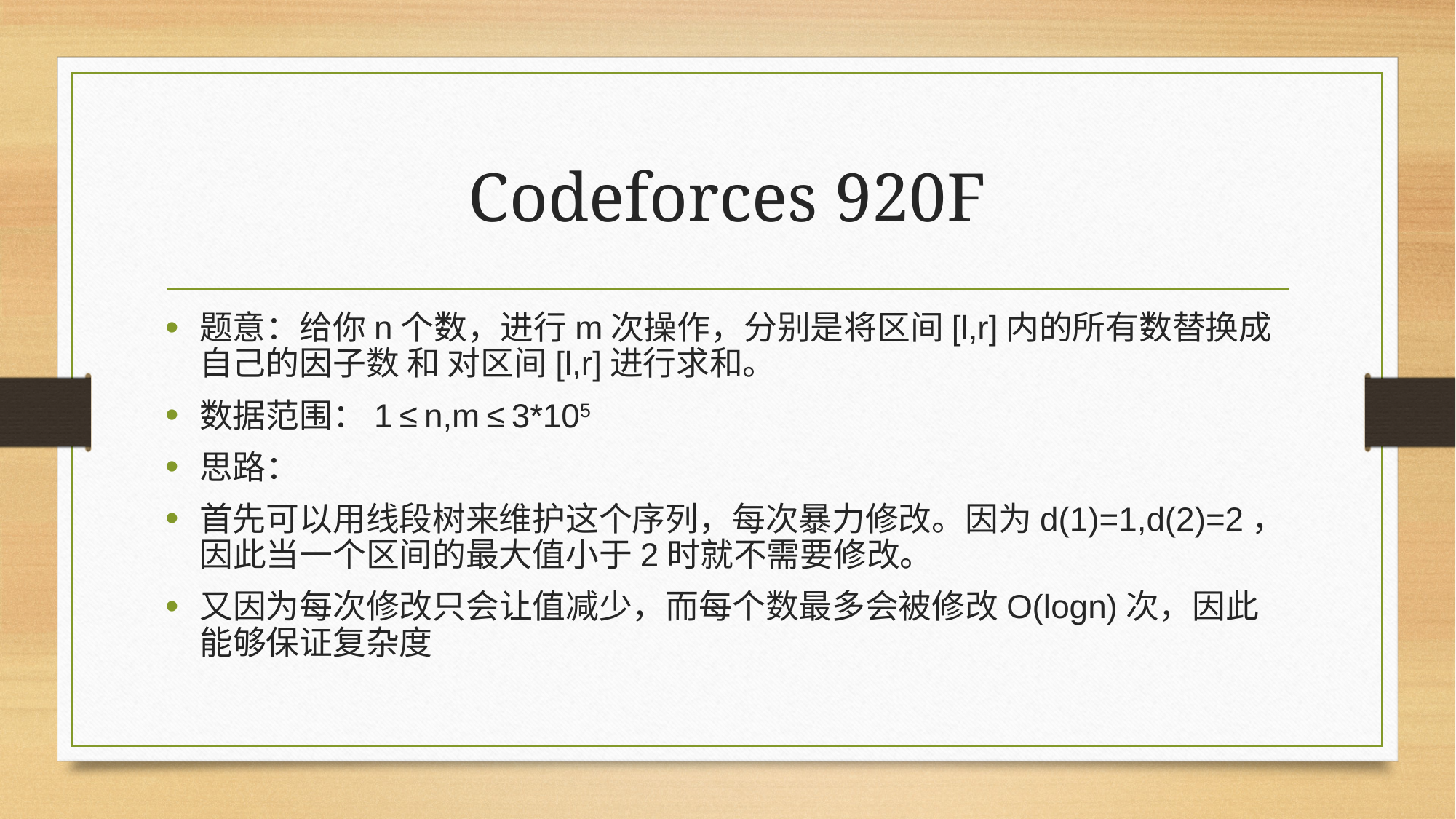

# Codeforces 920F
题意：给你n个数，进行m次操作，分别是将区间[l,r]内的所有数替换成自己的因子数 和 对区间[l,r]进行求和。
数据范围：1 ≤ n,m ≤ 3*105
思路：
首先可以用线段树来维护这个序列，每次暴力修改。因为d(1)=1,d(2)=2，因此当一个区间的最大值小于2时就不需要修改。
又因为每次修改只会让值减少，而每个数最多会被修改O(logn)次，因此能够保证复杂度